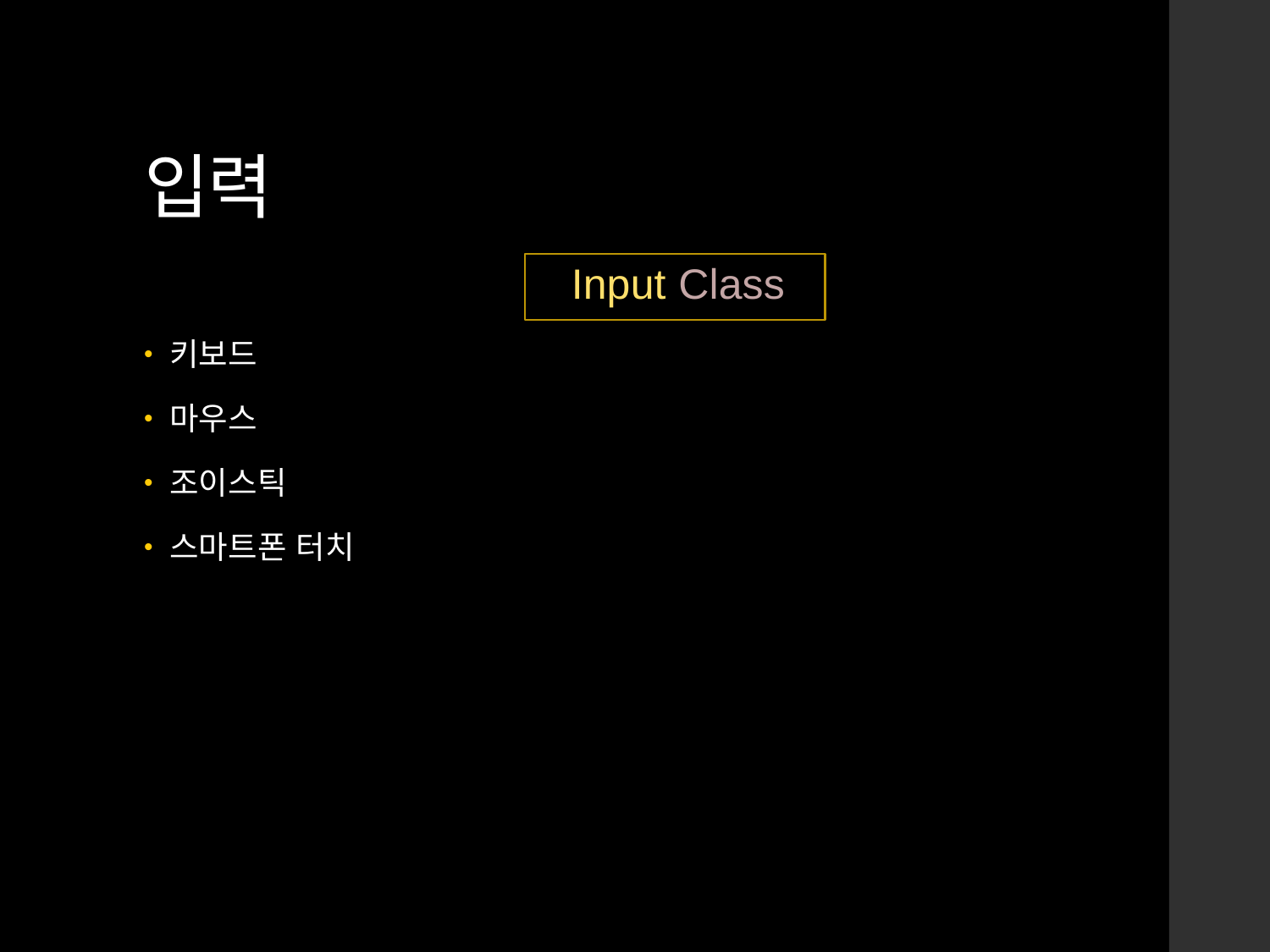

# 입력
Input Class
키보드
마우스
조이스틱
스마트폰 터치